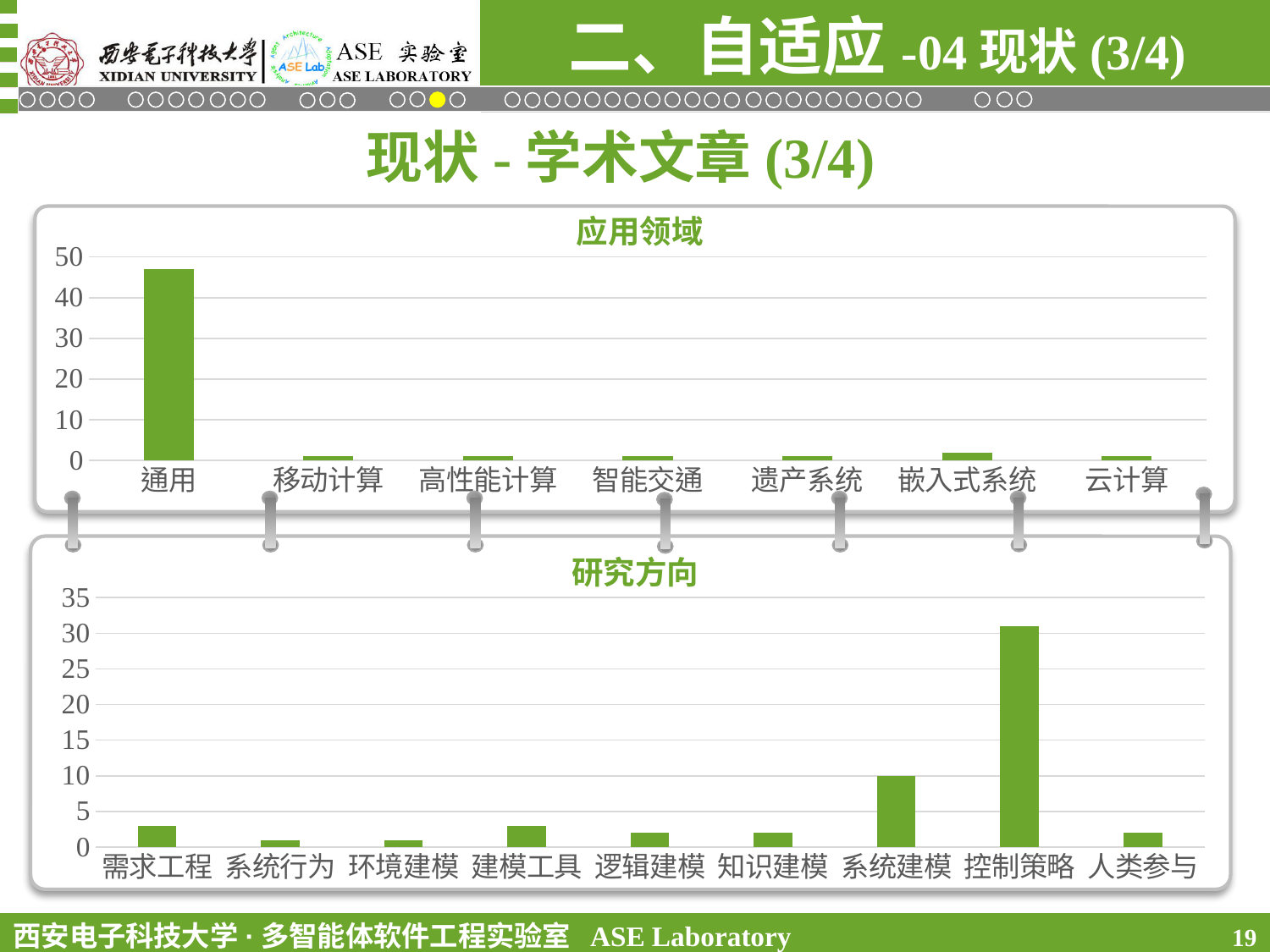

二、自适应-04现状(3/4)

现状-学术文章(3/4)
应用领域

### Chart

| Category | 领域 |
|---|---|
| 通用 | 47.0 |
| 移动计算 | 1.0 |
| 高性能计算 | 1.0 |
| 智能交通 | 1.0 |
| 遗产系统 | 1.0 |
| 嵌入式系统 | 2.0 |
| 云计算 | 1.0 |

研究方向

### Chart

| Category | 领域 |
|---|---|
| 需求工程 | 3.0 |
| 系统行为 | 1.0 |
| 环境建模 | 1.0 |
| 建模工具 | 3.0 |
| 逻辑建模 | 2.0 |
| 知识建模 | 2.0 |
| 系统建模 | 10.0 |
| 控制策略 | 31.0 |
| 人类参与 | 2.0 |
19